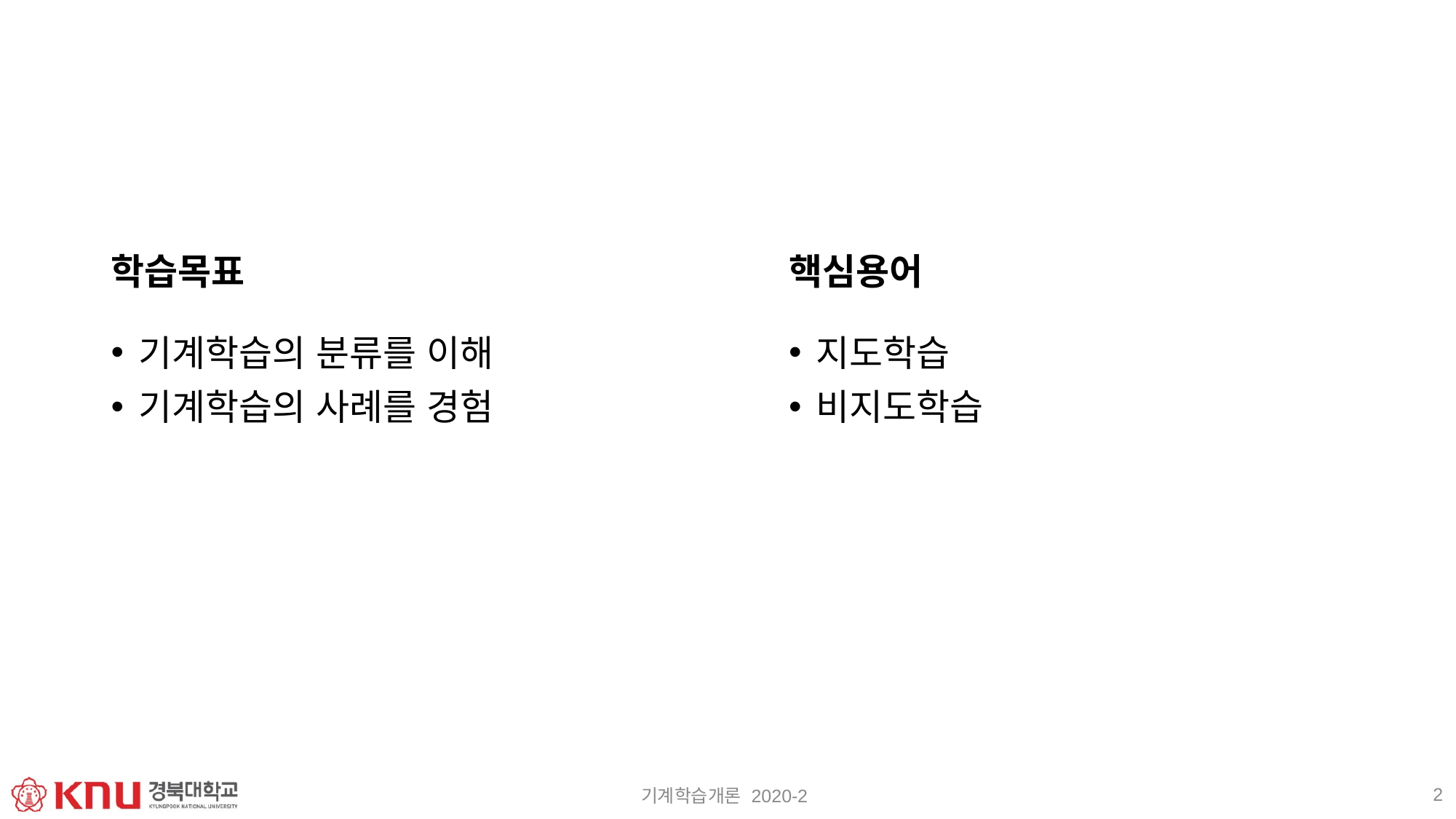

학습목표
기계학습의 분류를 이해
기계학습의 사례를 경험
핵심용어
지도학습
비지도학습
2
기계학습개론 2020-2